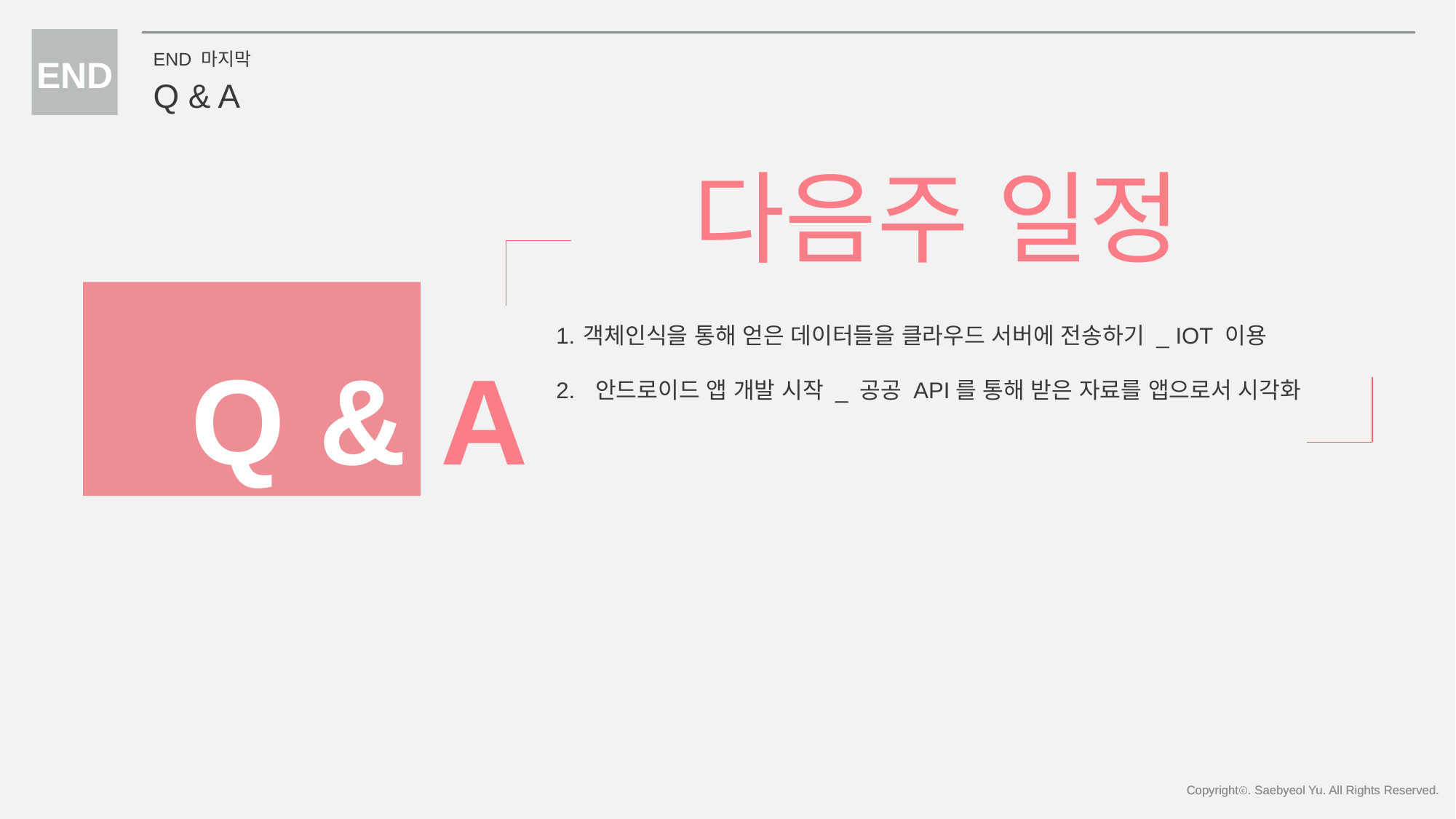

END 마지막
Q & A
END
다음주 일정

객체인식을 통해 얻은 데이터들을 클라우드 서버에 전송하기 _ IOT 이용

 안드로이드 앱 개발 시작 _ 공공 API를 통해 받은 자료를 앱으로서 시각화

Q & A
Copyrightⓒ. Saebyeol Yu. All Rights Reserved.